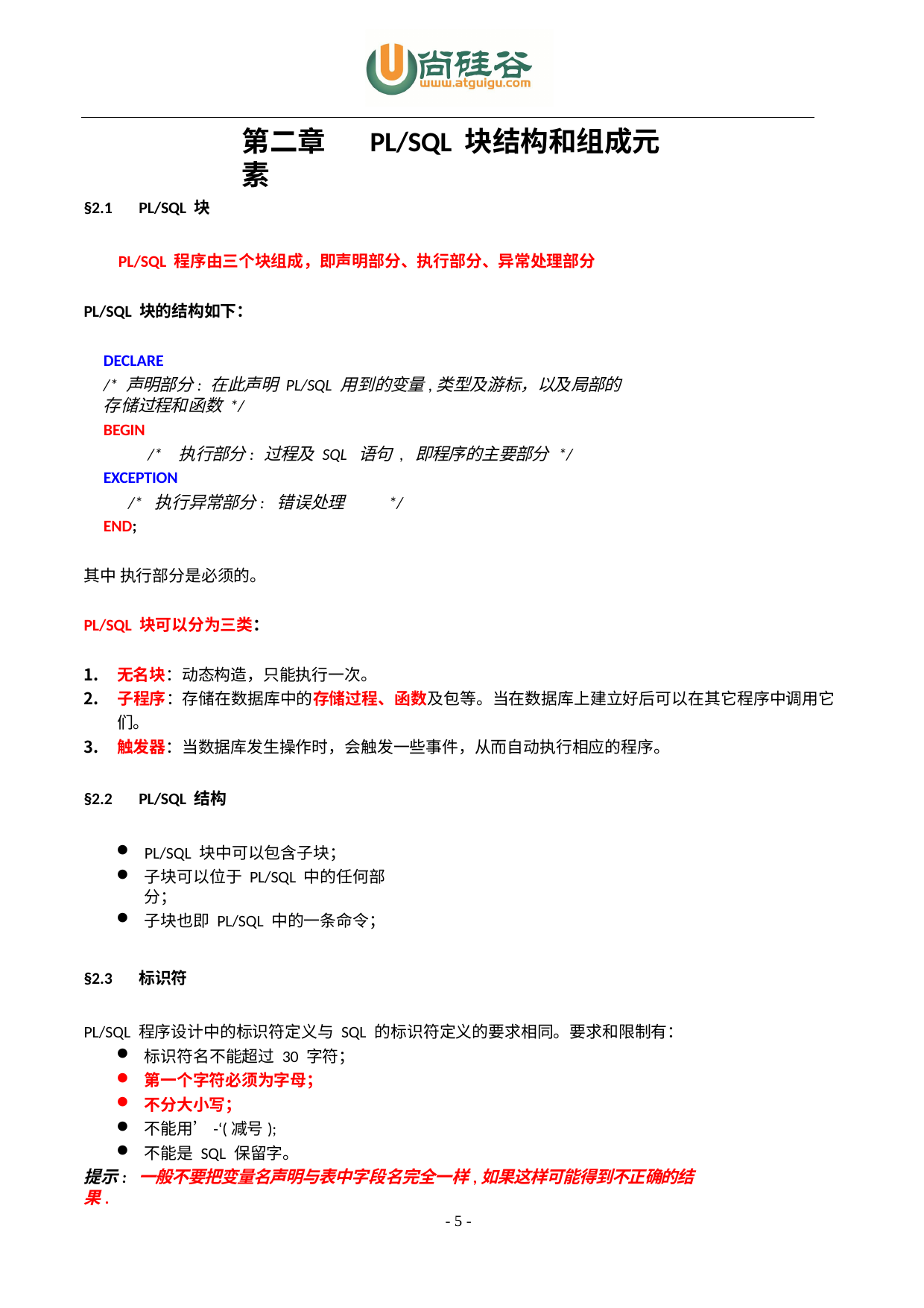

第二章	PL/SQL 块结构和组成元素
§2.1	PL/SQL 块

PL/SQL 程序由三个块组成，即声明部分、执行部分、异常处理部分

PL/SQL 块的结构如下：

DECLARE
/* 声明部分: 在此声明 PL/SQL 用到的变量,类型及游标，以及局部的存储过程和函数 */
BEGIN
/*	执行部分:	过程及 SQL  语句	,  即程序的主要部分	*/
EXCEPTION
/*  执行异常部分:  错误处理	*/
END;

其中 执行部分是必须的。

PL/SQL 块可以分为三类：

无名块：动态构造，只能执行一次。
子程序：存储在数据库中的存储过程、函数及包等。当在数据库上建立好后可以在其它程序中调用它 们。
触发器：当数据库发生操作时，会触发一些事件，从而自动执行相应的程序。
§2.2	PL/SQL 结构

PL/SQL 块中可以包含子块；
子块可以位于 PL/SQL 中的任何部分；
子块也即 PL/SQL 中的一条命令；
§2.3	标识符

PL/SQL 程序设计中的标识符定义与 SQL 的标识符定义的要求相同。要求和限制有：
标识符名不能超过 30 字符；
第一个字符必须为字母；
不分大小写；
不能用’-‘(减号);
不能是 SQL 保留字。
提示:	一般不要把变量名声明与表中字段名完全一样,如果这样可能得到不正确的结果.
- 5 -